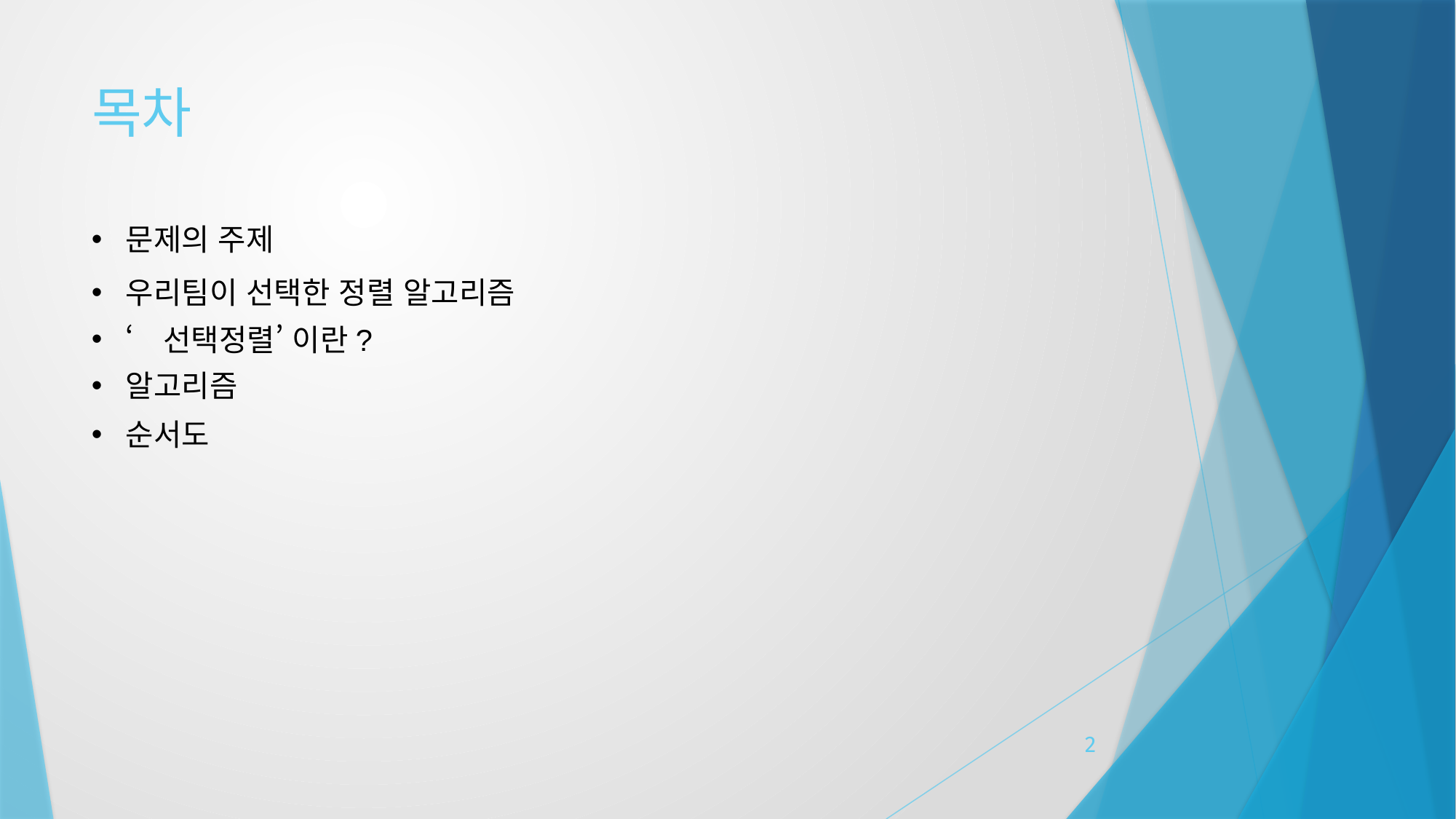

# 목차
문제의 주제
우리팀이 선택한 정렬 알고리즘
‘선택정렬’ 이란?
알고리즘
순서도
2